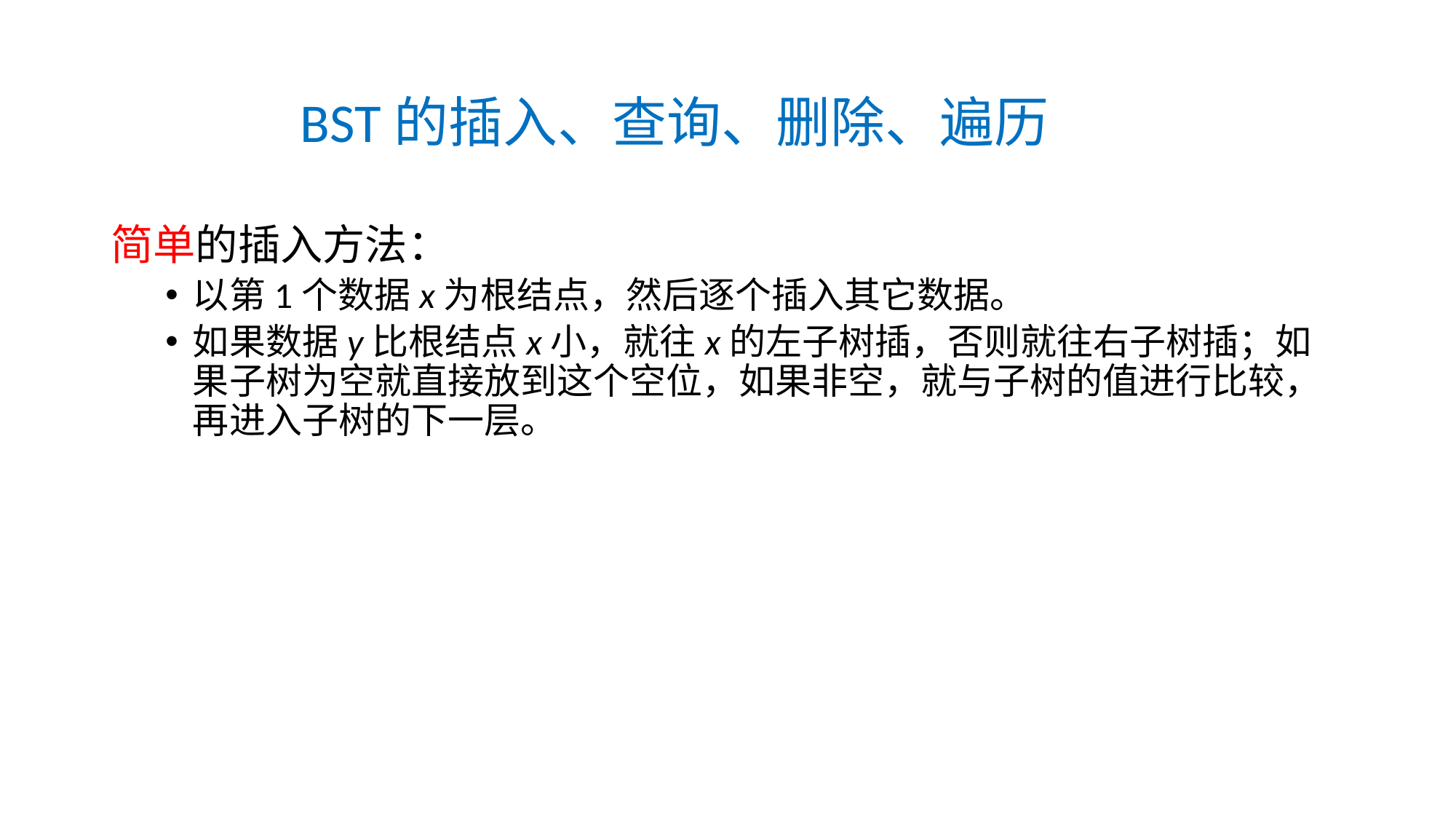

# BST的插入、查询、删除、遍历
简单的插入方法：
以第1个数据x为根结点，然后逐个插入其它数据。
如果数据y比根结点x小，就往x的左子树插，否则就往右子树插；如果子树为空就直接放到这个空位，如果非空，就与子树的值进行比较，再进入子树的下一层。